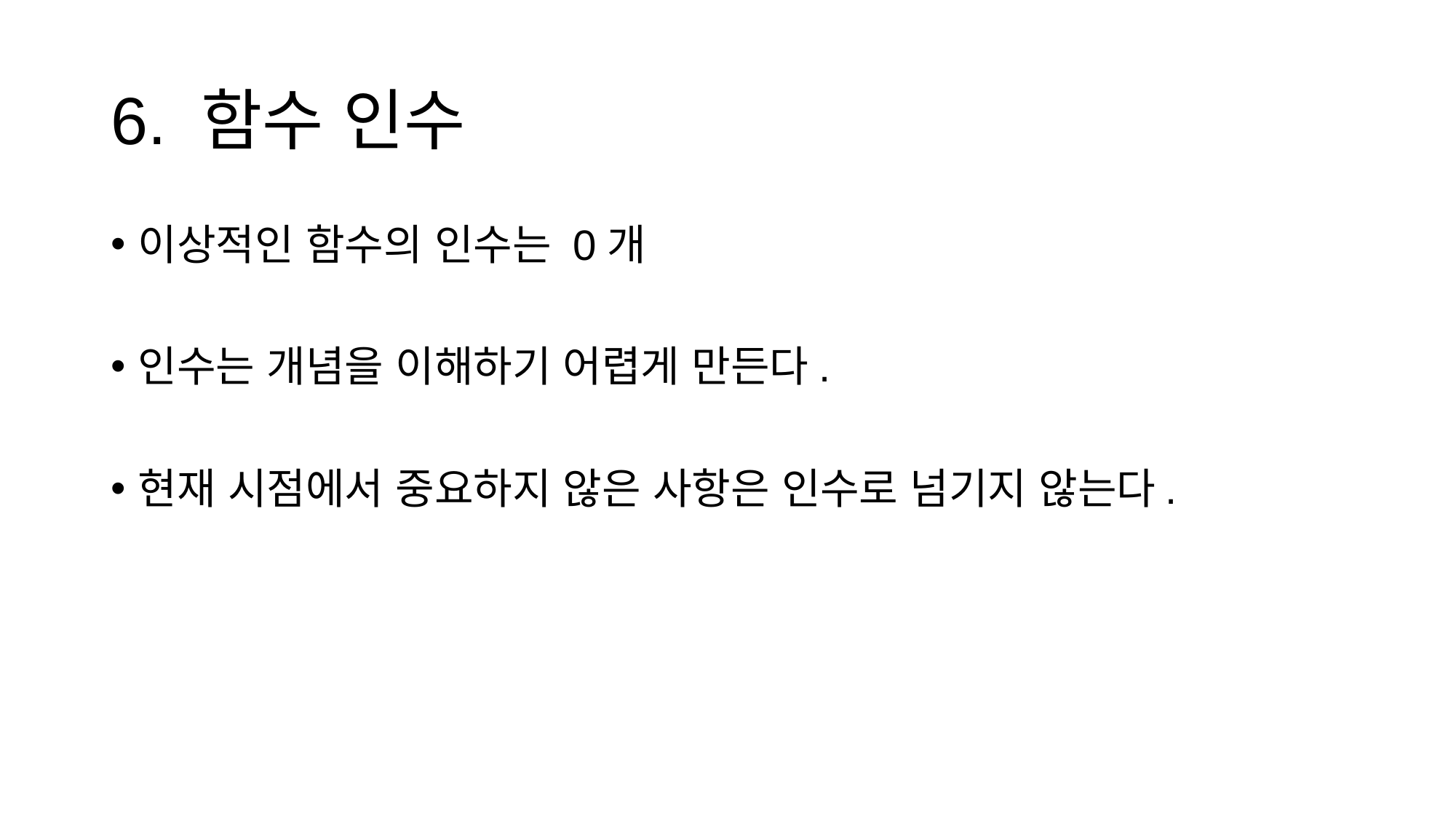

# 6. 함수 인수
이상적인 함수의 인수는 0개

인수는 개념을 이해하기 어렵게 만든다.

현재 시점에서 중요하지 않은 사항은 인수로 넘기지 않는다.